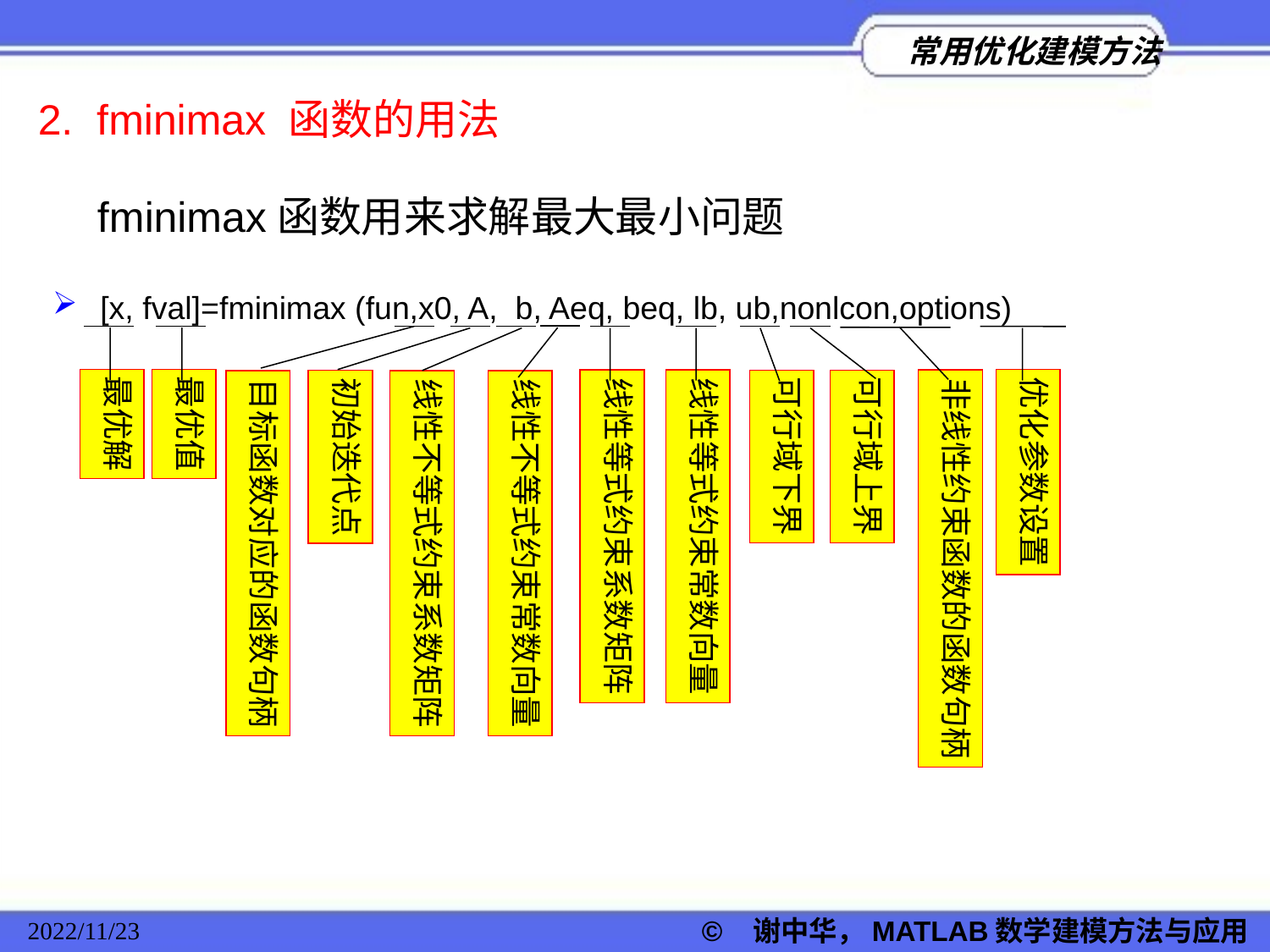

2.  fminimax 函数的用法
fminimax函数用来求解最大最小问题
[x, fval]=fminimax (fun,x0, A,  b, Aeq, beq, lb, ub,nonlcon,options)

线性不等式约束常数向量

最优值

最优解

目标函数对应的函数句柄

可行域上界

优化参数设置

线性等式约束系数矩阵

线性等式约束常数向量

可行域下界

初始迭代点

线性不等式约束系数矩阵

非线性约束函数的函数句柄
2022/11/23
©   谢中华，MATLAB数学建模方法与应用